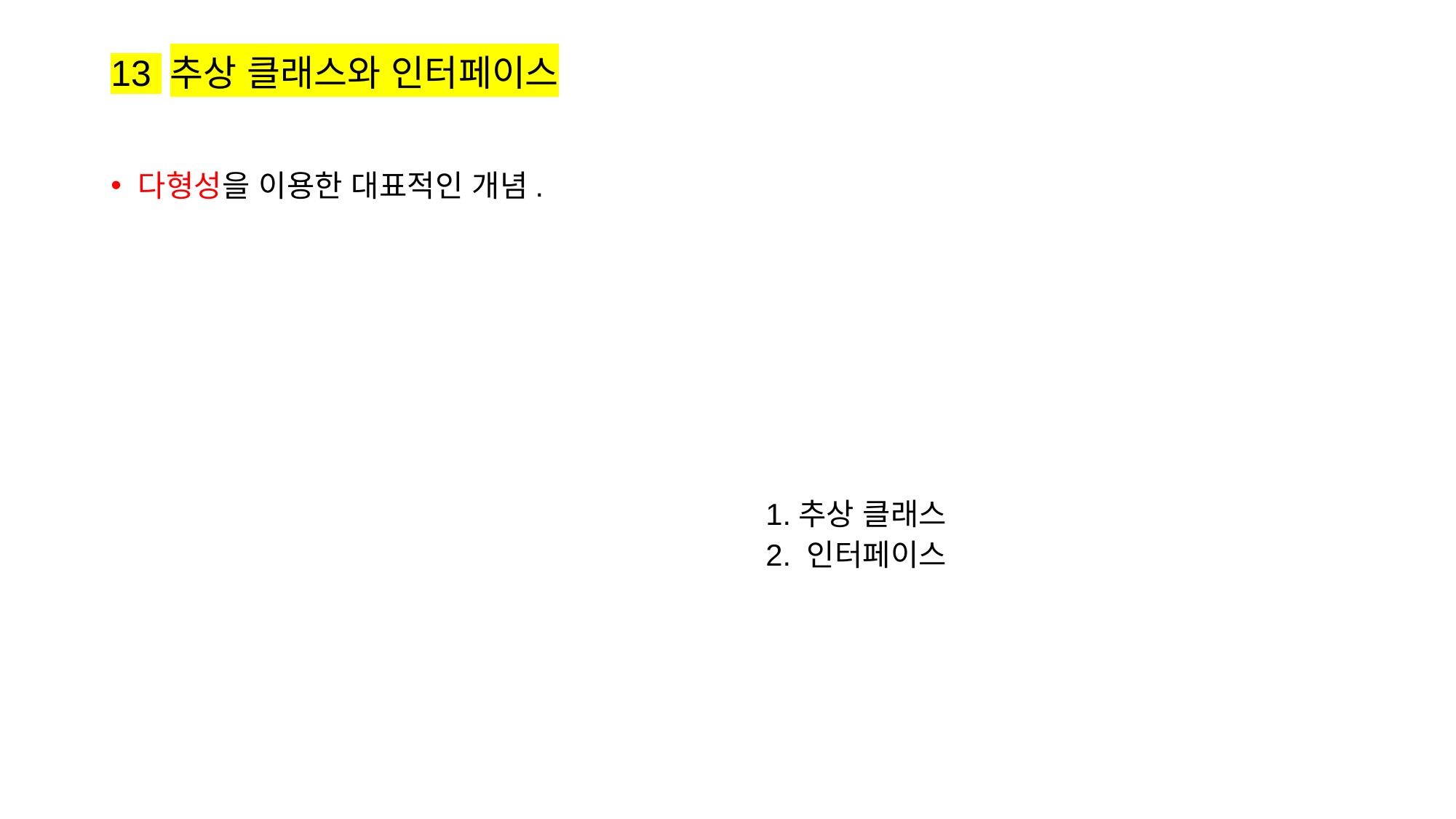

# 13 추상 클래스와 인터페이스

다형성을 이용한 대표적인 개념.

		1.추상 클래스
		2. 인터페이스